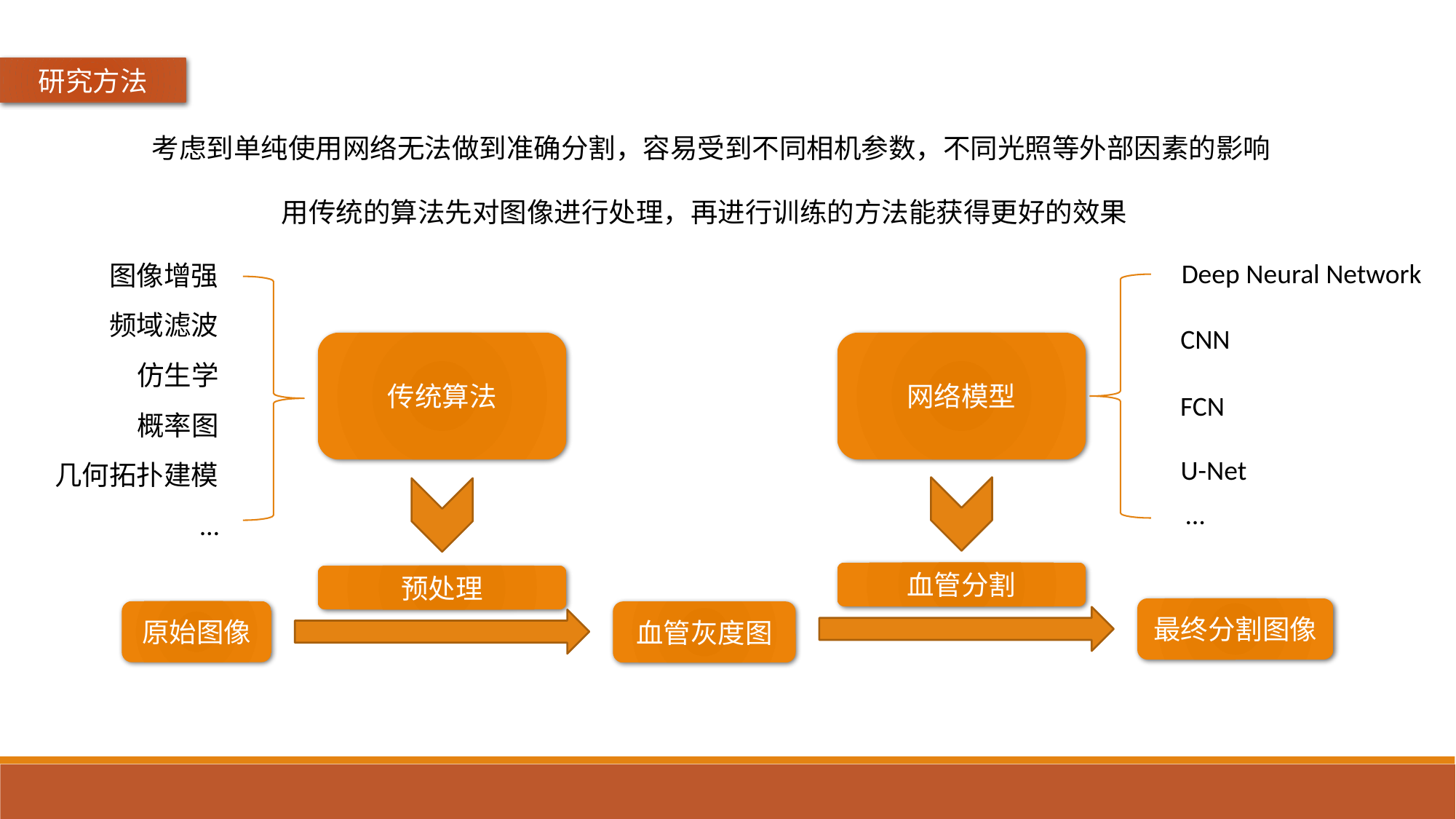

研究方法
考虑到单纯使用网络无法做到准确分割，容易受到不同相机参数，不同光照等外部因素的影响
用传统的算法先对图像进行处理，再进行训练的方法能获得更好的效果
Deep Neural Network
图像增强

频域滤波
CNN
传统算法
网络模型
仿生学
FCN
概率图
U-Net
几何拓扑建模

…
…
血管分割
预处理
最终分割图像
原始图像
血管灰度图